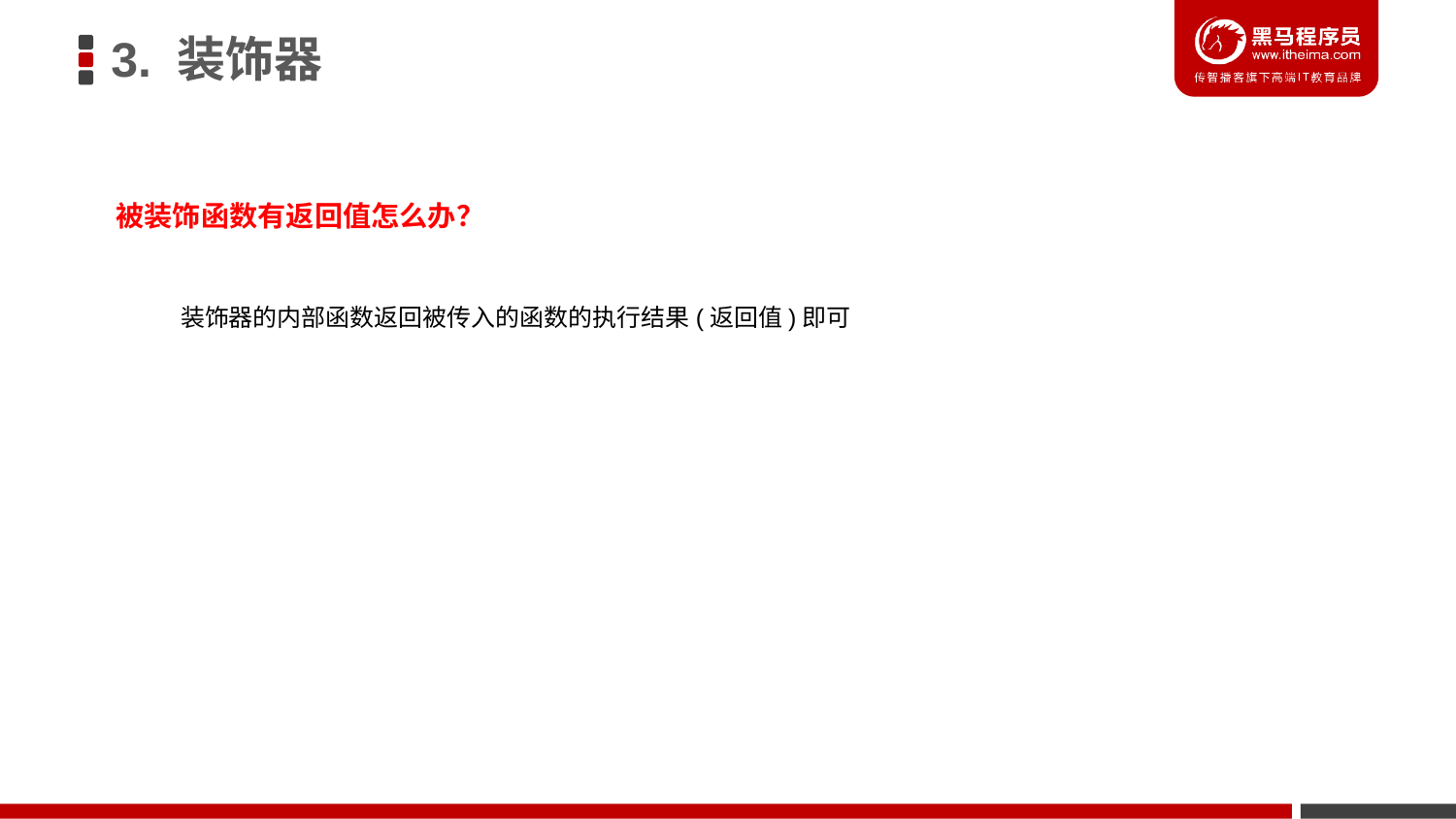

3. 装饰器
被装饰函数有返回值怎么办？
装饰器的内部函数返回被传入的函数的执行结果(返回值)即可